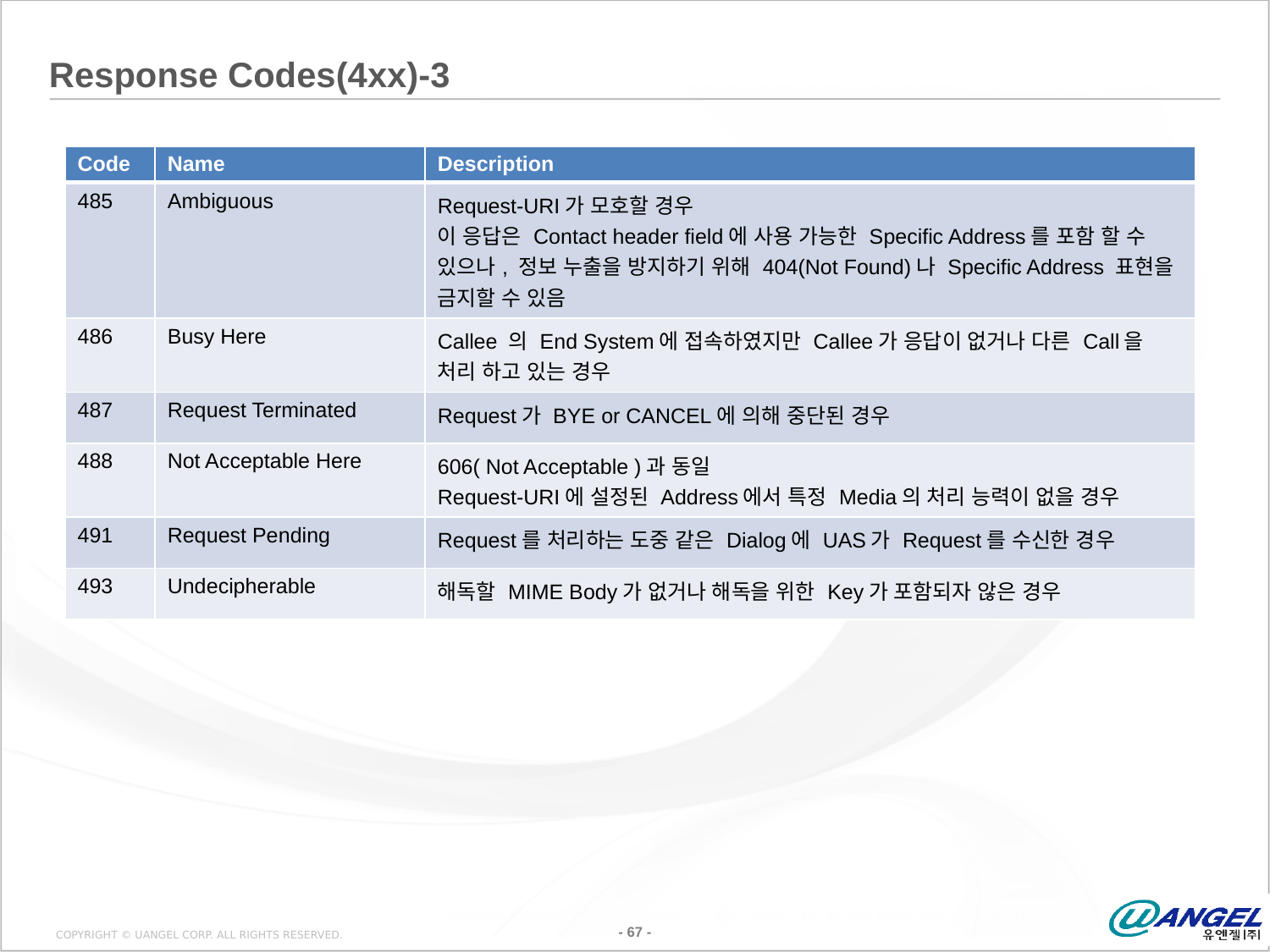

# Response Codes(4xx)-3
| Code | Name | Description |
| --- | --- | --- |
| 485 | Ambiguous | Request-URI가 모호할 경우 이 응답은 Contact header field에 사용 가능한 Specific Address를 포함 할 수 있으나, 정보 누출을 방지하기 위해 404(Not Found)나 Specific Address 표현을 금지할 수 있음 |
| 486 | Busy Here | Callee 의 End System에 접속하였지만 Callee가 응답이 없거나 다른 Call을 처리 하고 있는 경우 |
| 487 | Request Terminated | Request가 BYE or CANCEL에 의해 중단된 경우 |
| 488 | Not Acceptable Here | 606( Not Acceptable )과 동일 Request-URI에 설정된 Address에서 특정 Media의 처리 능력이 없을 경우 |
| 491 | Request Pending | Request를 처리하는 도중 같은 Dialog에 UAS가 Request를 수신한 경우 |
| 493 | Undecipherable | 해독할 MIME Body가 없거나 해독을 위한 Key가 포함되자 않은 경우 |